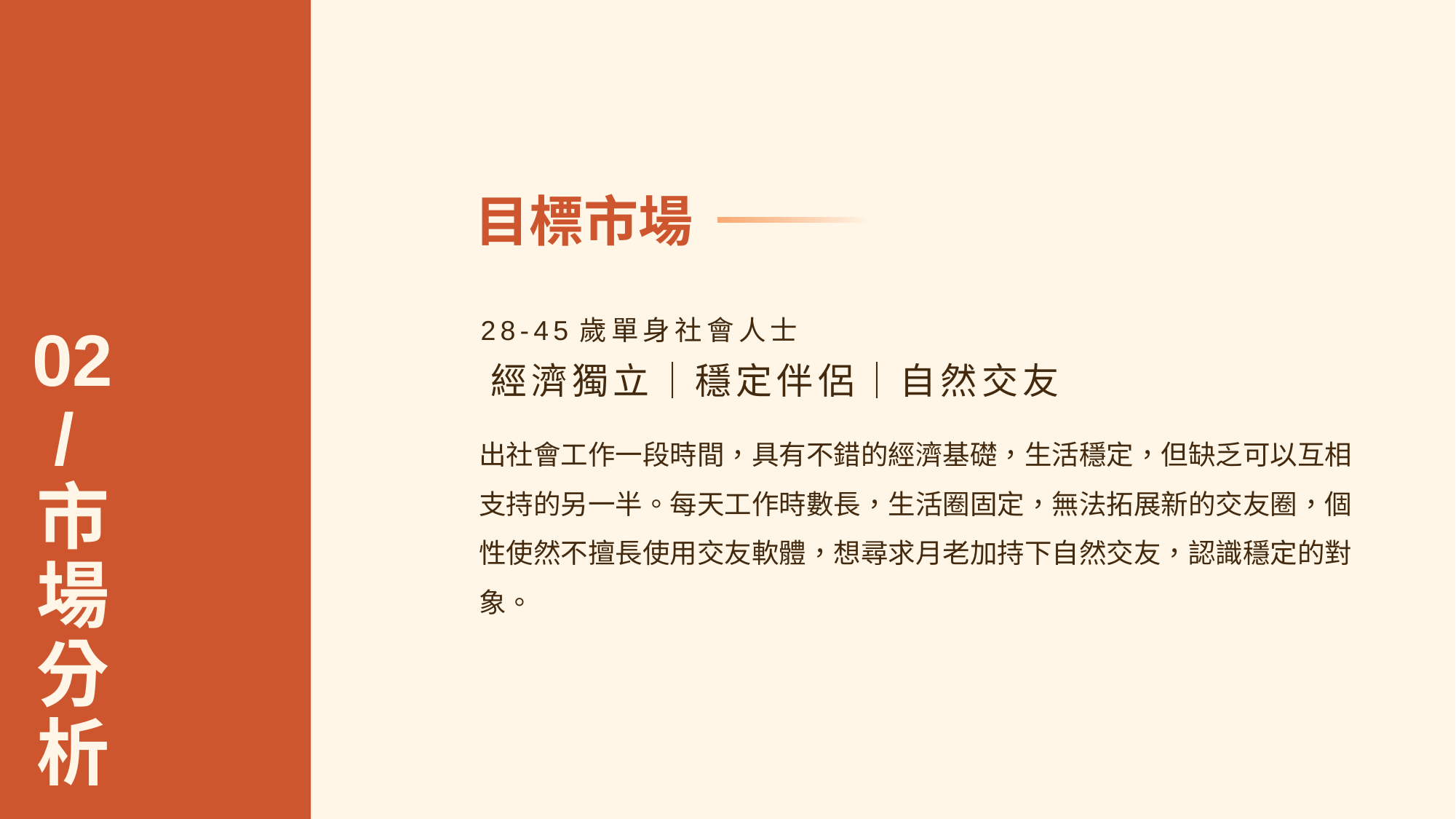

# 目標市場

28-45歲單身社會人士
02/市
場
分
析
經濟獨立｜穩定伴侶｜自然交友
出社會工作一段時間，具有不錯的經濟基礎，生活穩定，但缺乏可以互相支持的另一半。每天工作時數長，生活圈固定，無法拓展新的交友圈，個性使然不擅長使用交友軟體，想尋求月老加持下自然交友，認識穩定的對象。